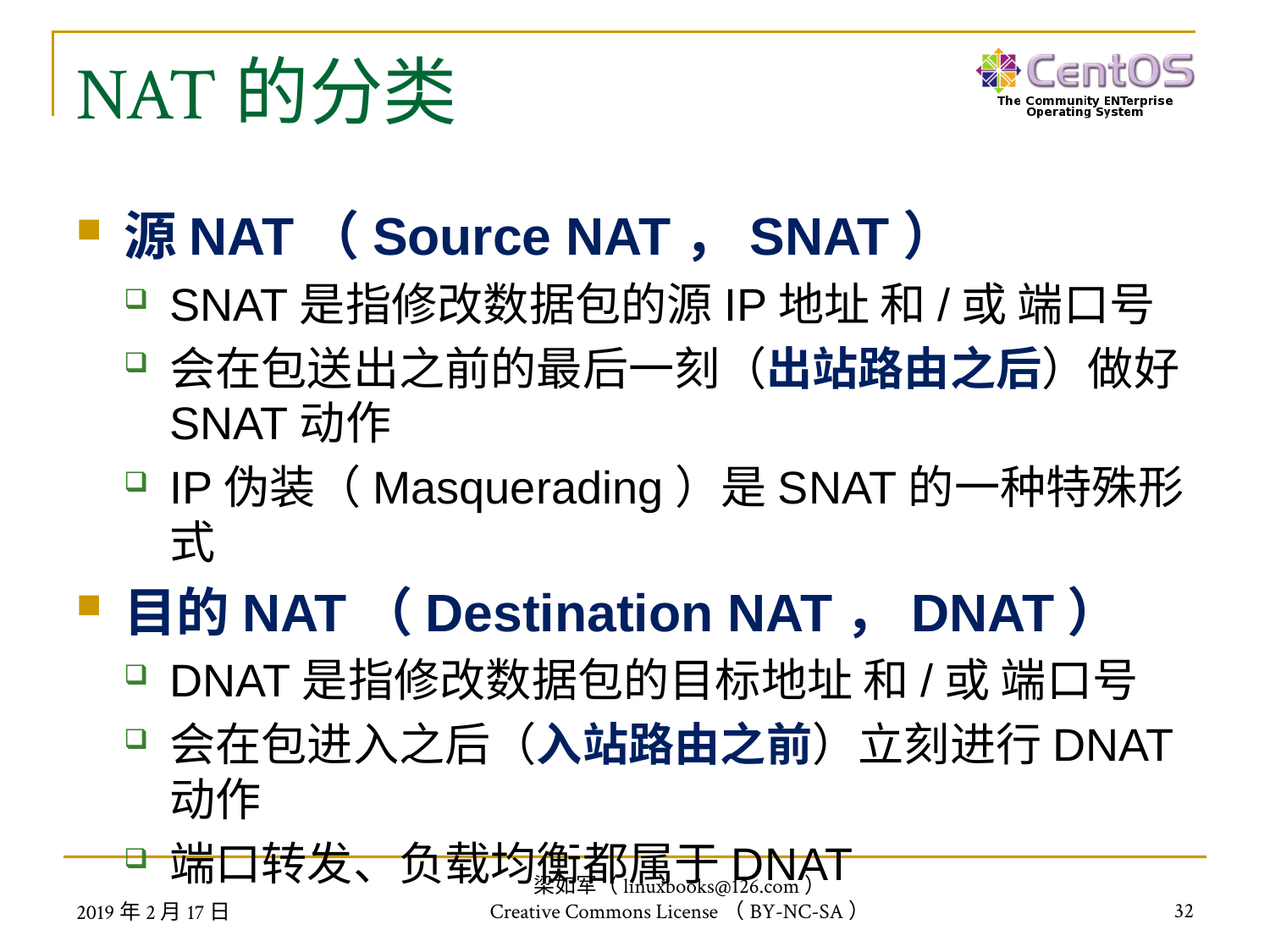

# NAT的分类
源NAT（Source NAT，SNAT）
SNAT是指修改数据包的源IP地址 和/或 端口号
会在包送出之前的最后一刻（出站路由之后）做好SNAT动作
IP伪装（Masquerading）是SNAT的一种特殊形式
目的NAT（Destination NAT，DNAT）
DNAT是指修改数据包的目标地址 和/或 端口号
会在包进入之后（入站路由之前）立刻进行DNAT动作
端口转发、负载均衡都属于DNAT
梁如军（linuxbooks@126.com）
Creative Commons License（BY-NC-SA）
2019年2月17日
32